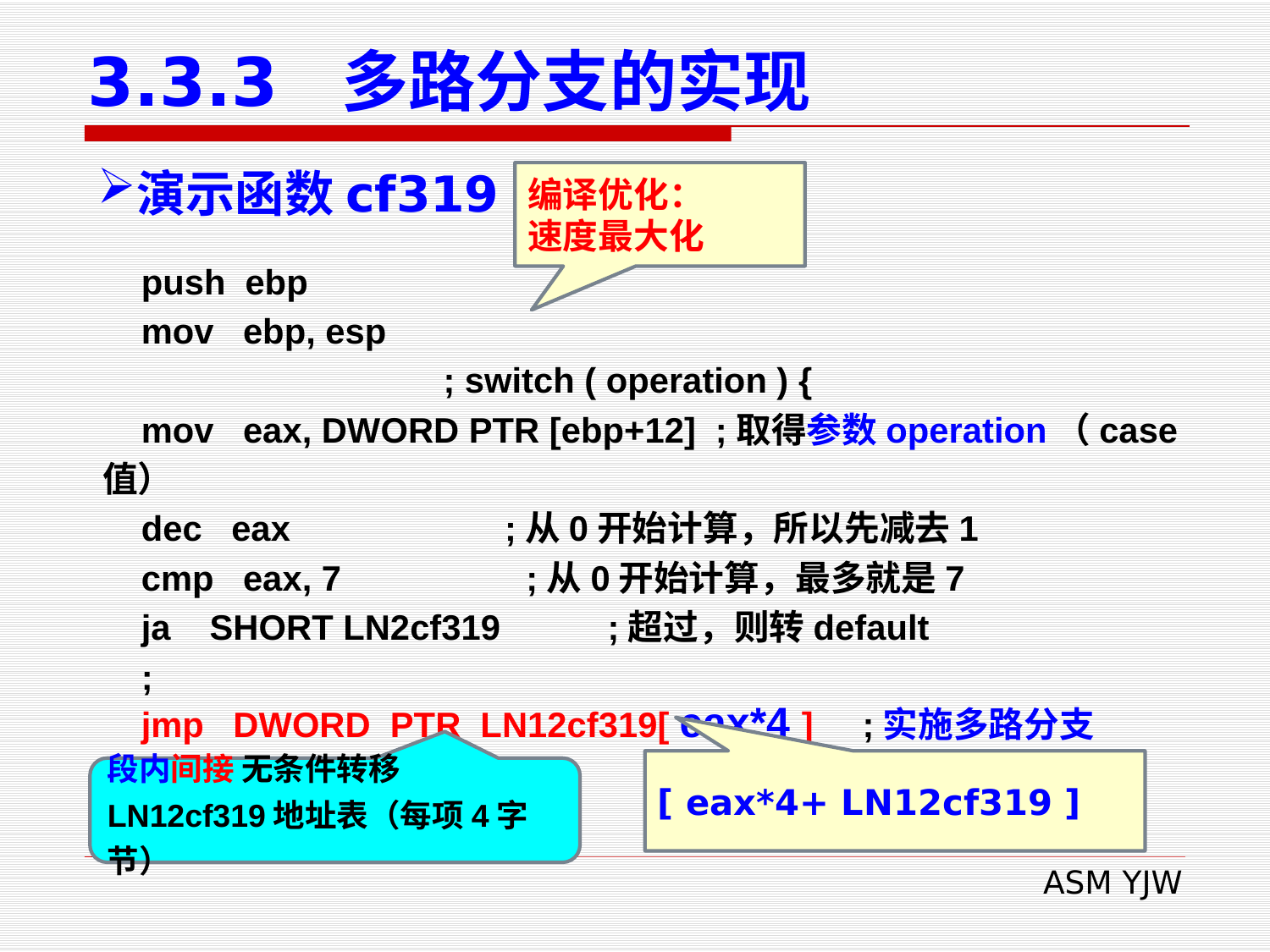

# 3.3.3  多路分支的实现
演示函数cf319
编译优化：
速度最大化
    push  ebp
    mov   ebp, esp
                                   ; switch ( operation ) {
    mov   eax, DWORD PTR [ebp+12]  ;取得参数operation（case值）
    dec   eax                      ;从0开始计算，所以先减去1
    cmp   eax, 7                   ;从0开始计算，最多就是7
    ja    SHORT LN2cf319           ;超过，则转default
    ;
    jmp   DWORD  PTR  LN12cf319[ eax*4 ]     ;实施多路分支
    ;
[ eax*4+ LN12cf319 ]
段内间接 无条件转移
LN12cf319地址表（每项4字节）